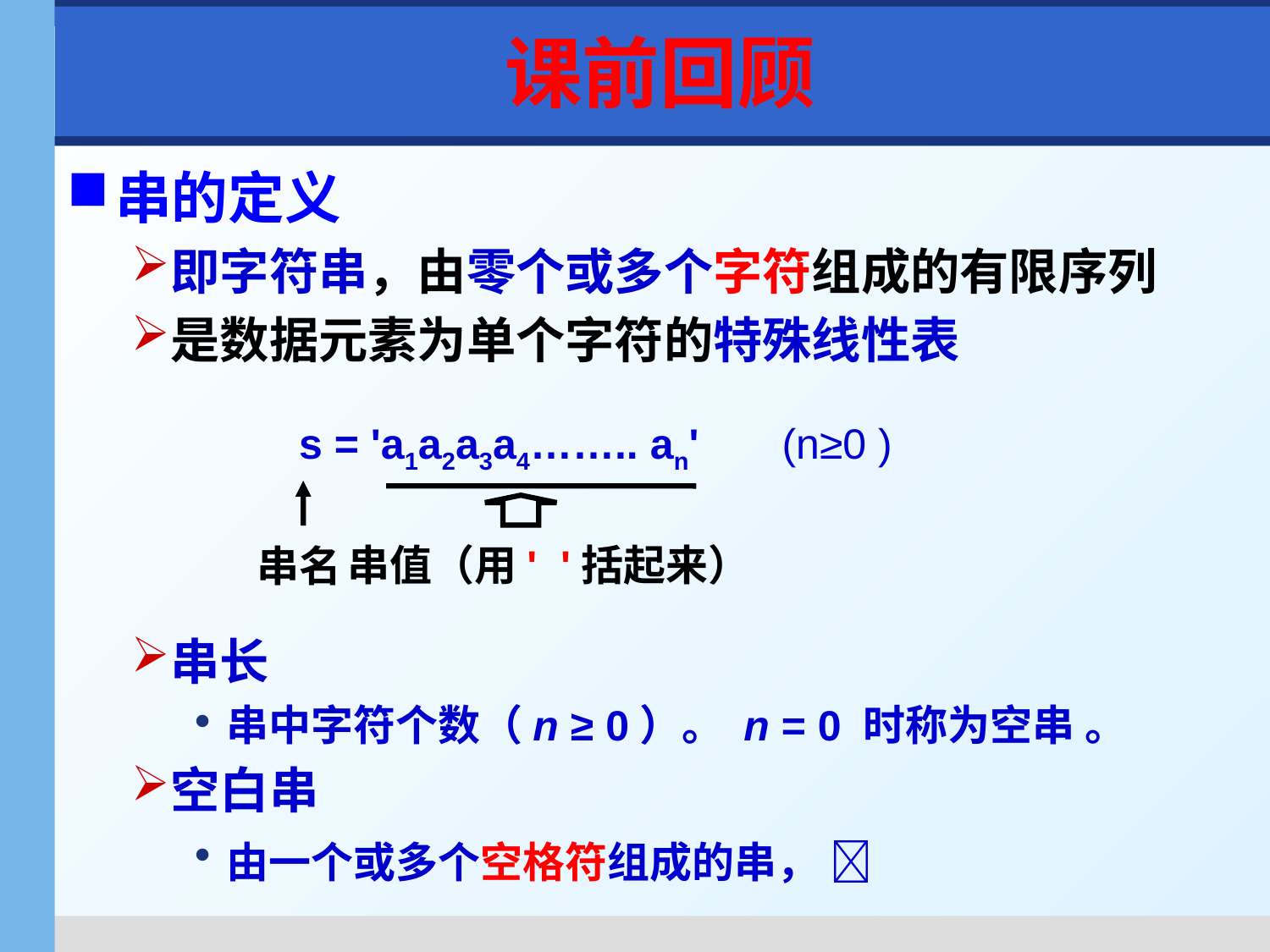

# 课前回顾
串的定义
即字符串，由零个或多个字符组成的有限序列
是数据元素为单个字符的特殊线性表

串长
串中字符个数（n ≥ 0）。 n = 0 时称为空串 。
空白串
由一个或多个空格符组成的串， ∅
                 s = 'a1a2a3a4…….. an'       (n≥0 )

 串名

串值（用'  '括起来）